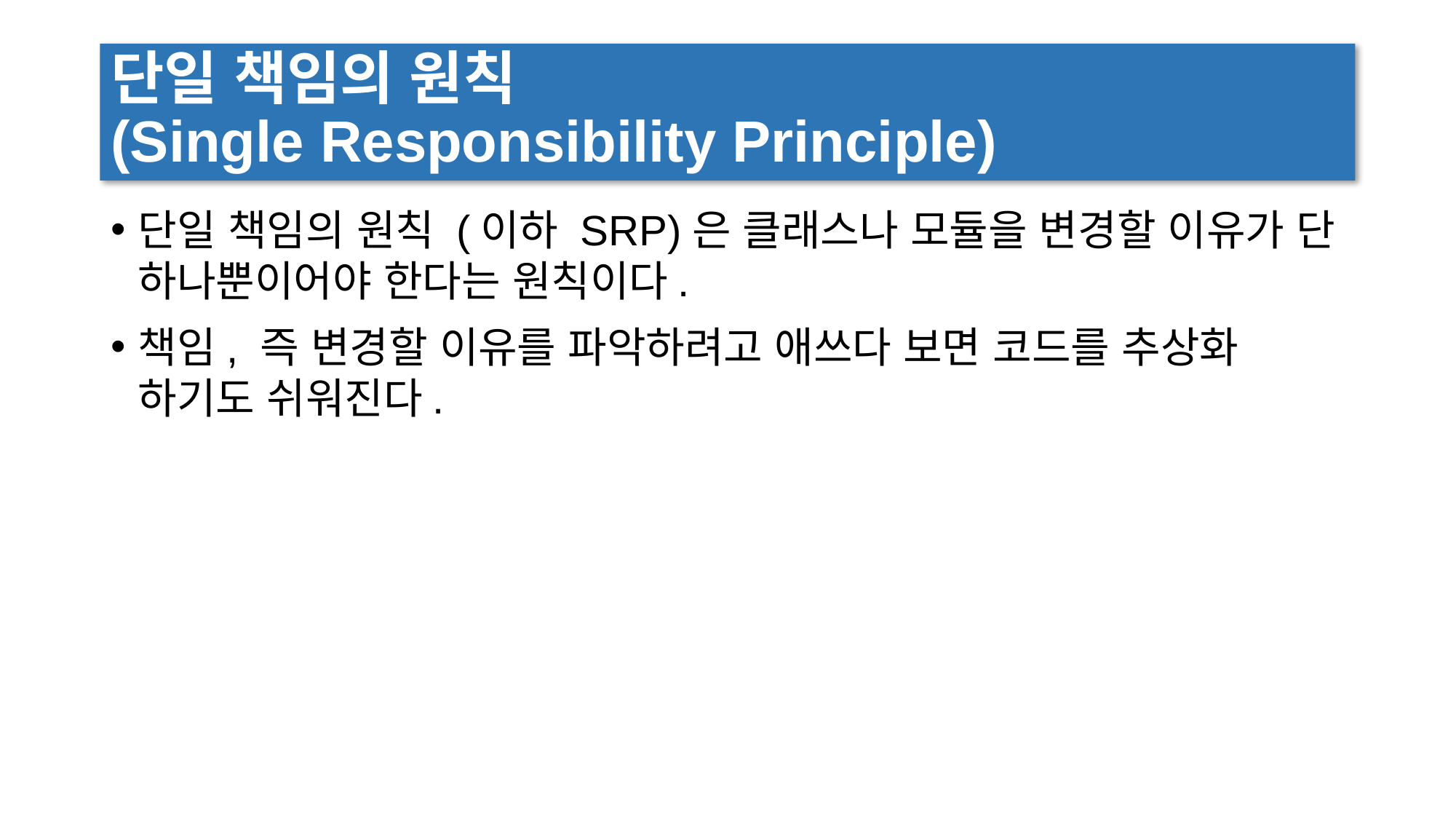

# 단일 책임의 원칙 (Single Responsibility Principle)
단일 책임의 원칙 (이하 SRP)은 클래스나 모듈을 변경할 이유가 단 하나뿐이어야 한다는 원칙이다.
책임, 즉 변경할 이유를 파악하려고 애쓰다 보면 코드를 추상화 하기도 쉬워진다.